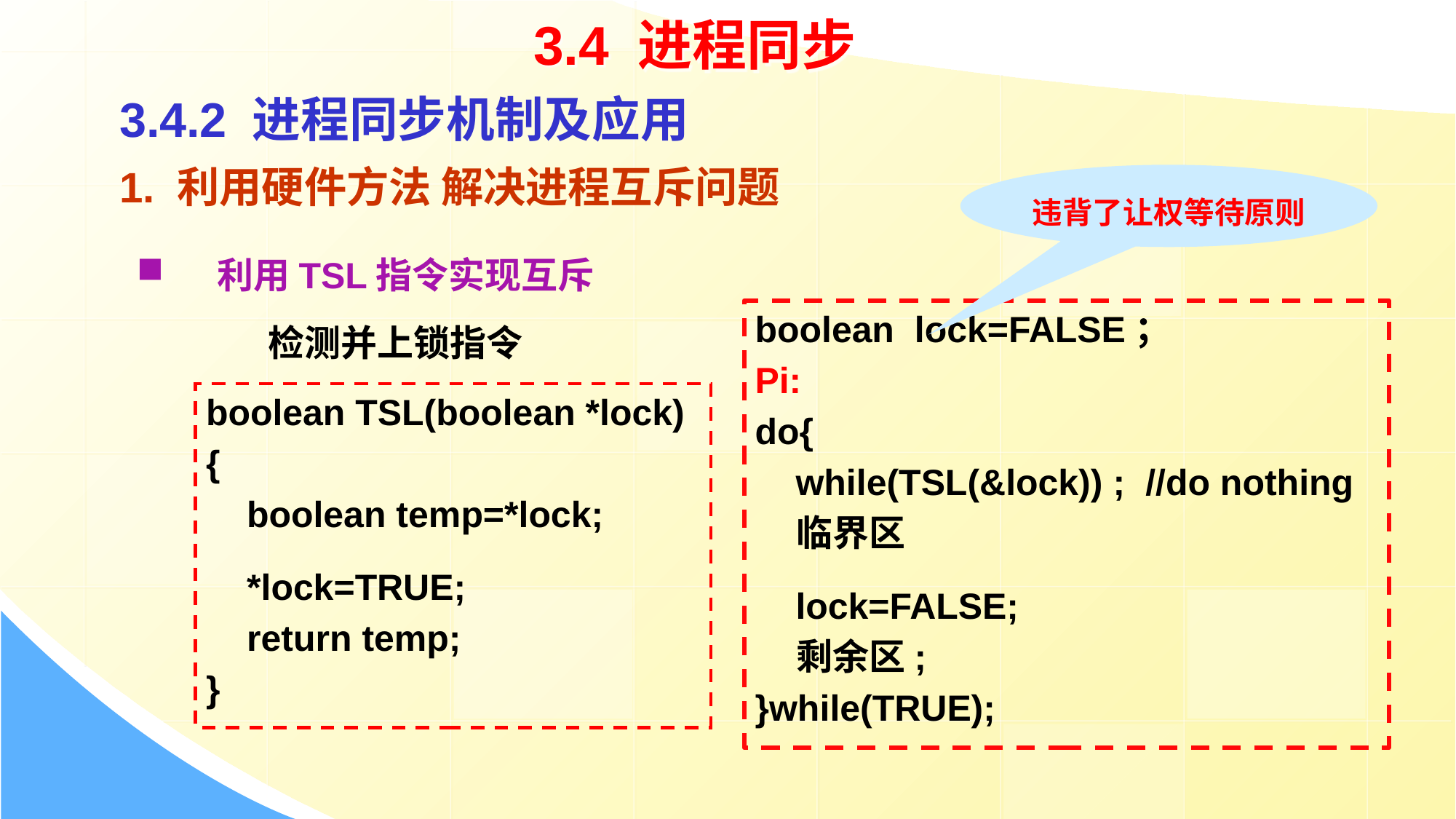

3.4 进程同步
3.4.2 进程同步机制及应用
1. 利用硬件方法 解决进程互斥问题
违背了让权等待原则
 利用TSL指令实现互斥
               检测并上锁指令
boolean  lock=FALSE；
Pi:
do{
    while(TSL(&lock)) ;  //do nothing
    临界区
    lock=FALSE;
    剩余区;
}while(TRUE);
boolean TSL(boolean *lock)
{
    boolean temp=*lock;
    *lock=TRUE;
    return temp;
}